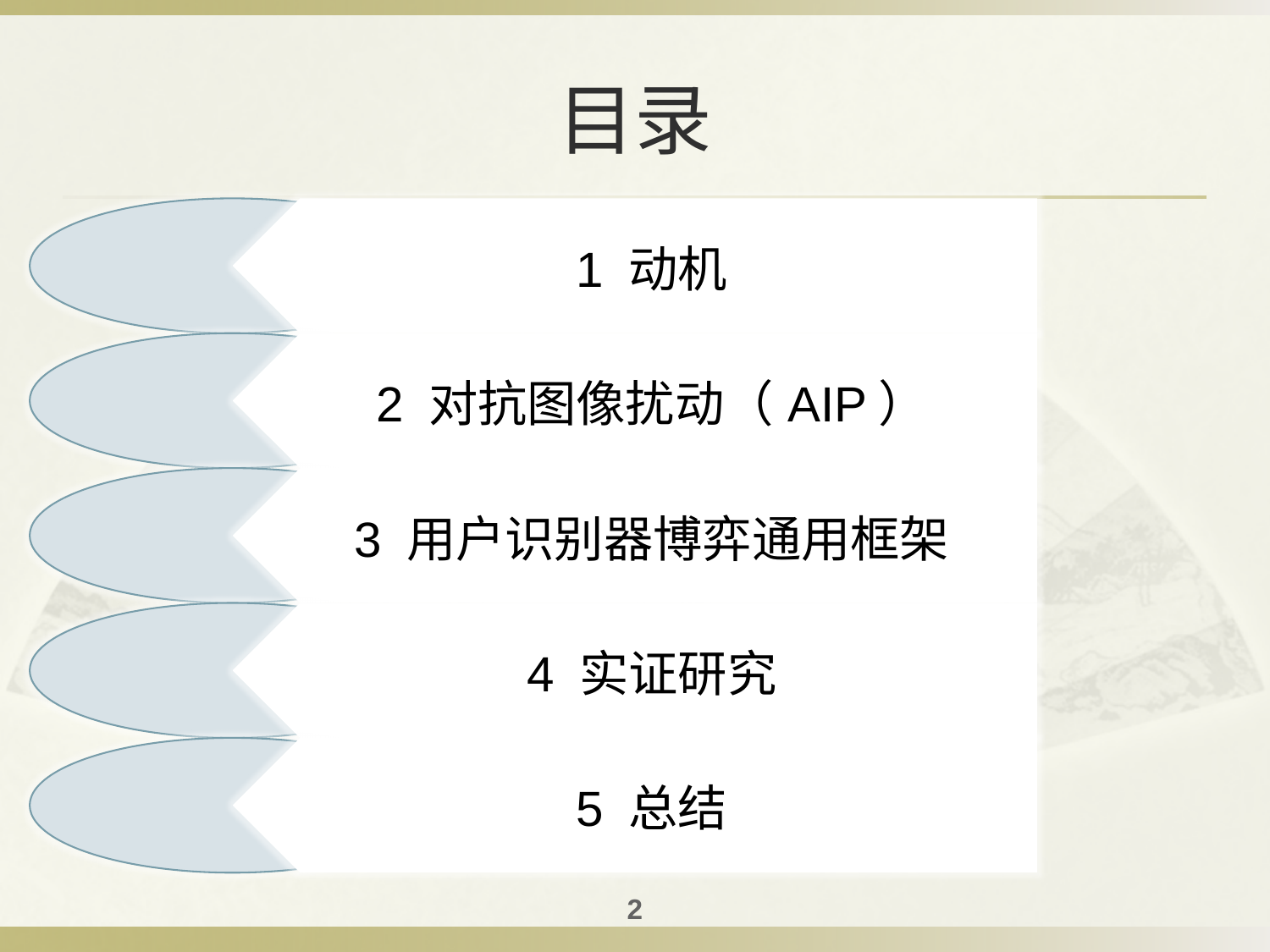

# 目录
1 动机
2 对抗图像扰动（AIP）
3 用户识别器博弈通用框架
4 实证研究
5 总结
2